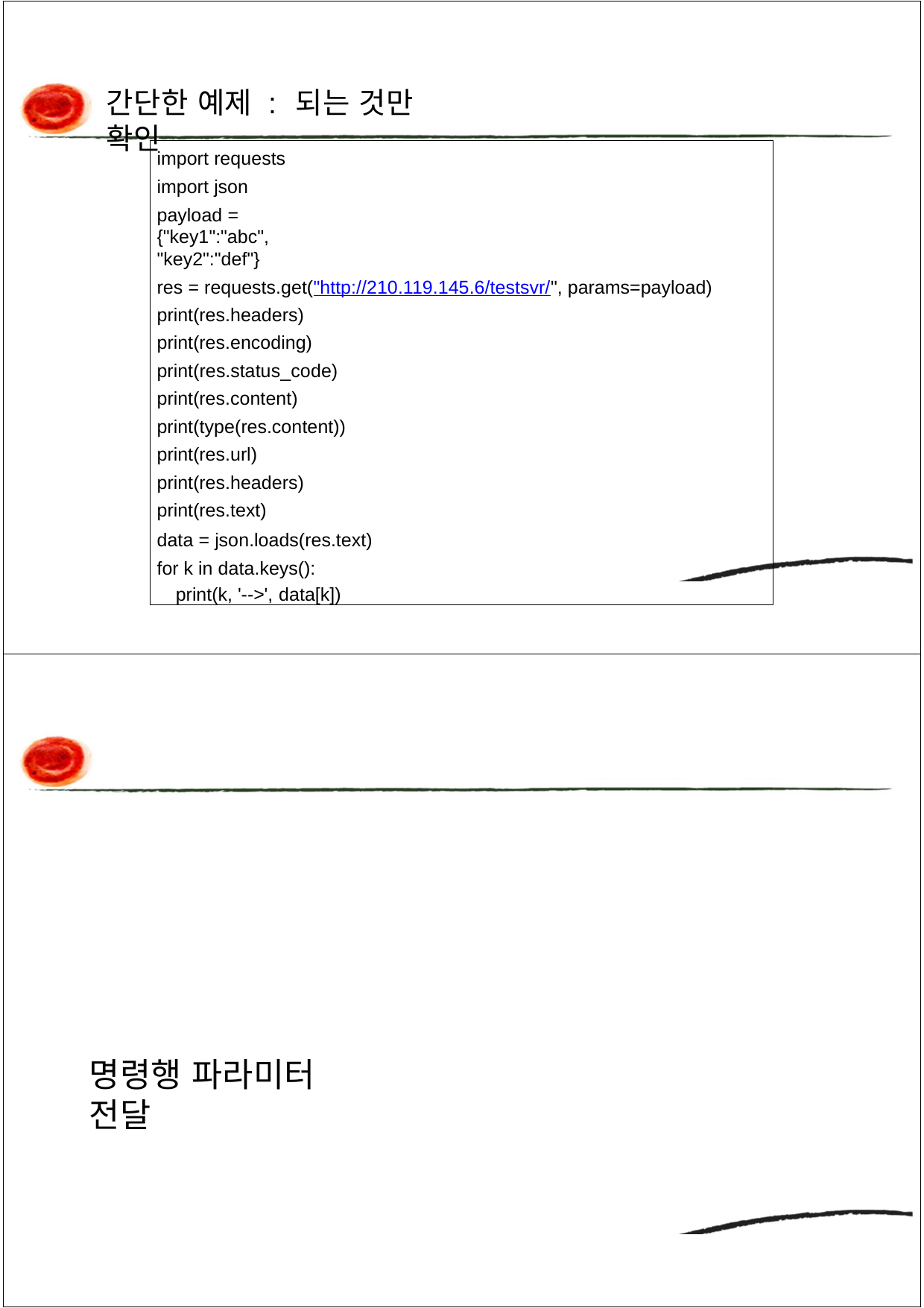

간단한 예제 : 되는 것만 확인

import requests  import json
payload = {"key1":"abc", "key2":"def"}
res = requests.get("http://210.119.145.6/testsvr/", params=payload)  print(res.headers)
print(res.encoding)  print(res.status_code)
print(res.content)  print(type(res.content))  print(res.url)  print(res.headers)  print(res.text)
data = json.loads(res.text)  for k in data.keys():
print(k, '-->', data[k])

명령행 파라미터 전달